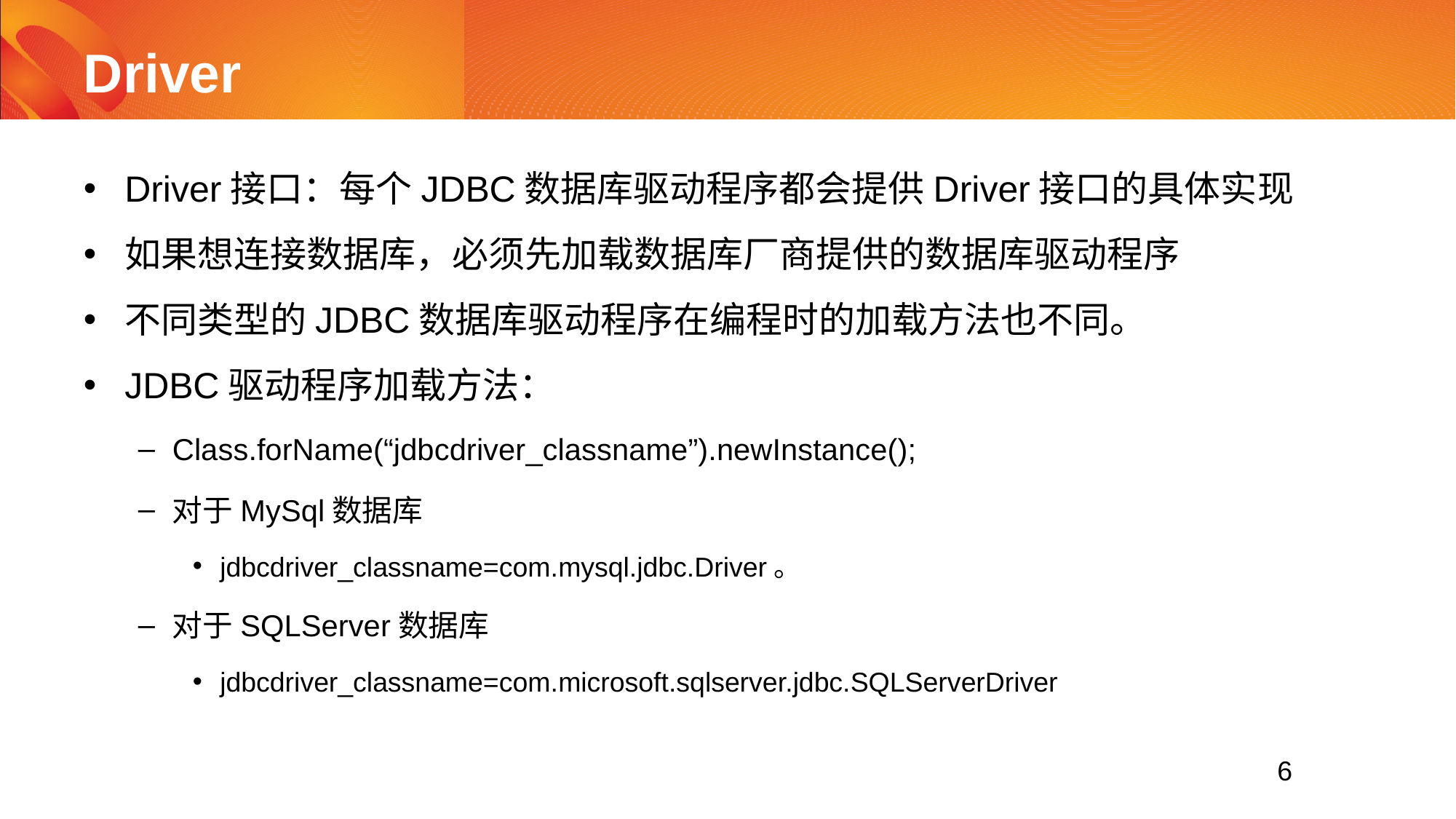

# Driver
Driver接口：每个JDBC数据库驱动程序都会提供Driver接口的具体实现
如果想连接数据库，必须先加载数据库厂商提供的数据库驱动程序
不同类型的JDBC数据库驱动程序在编程时的加载方法也不同。
JDBC驱动程序加载方法：
Class.forName(“jdbcdriver_classname”).newInstance();
对于MySql数据库
jdbcdriver_classname=com.mysql.jdbc.Driver。
对于SQLServer数据库
jdbcdriver_classname=com.microsoft.sqlserver.jdbc.SQLServerDriver